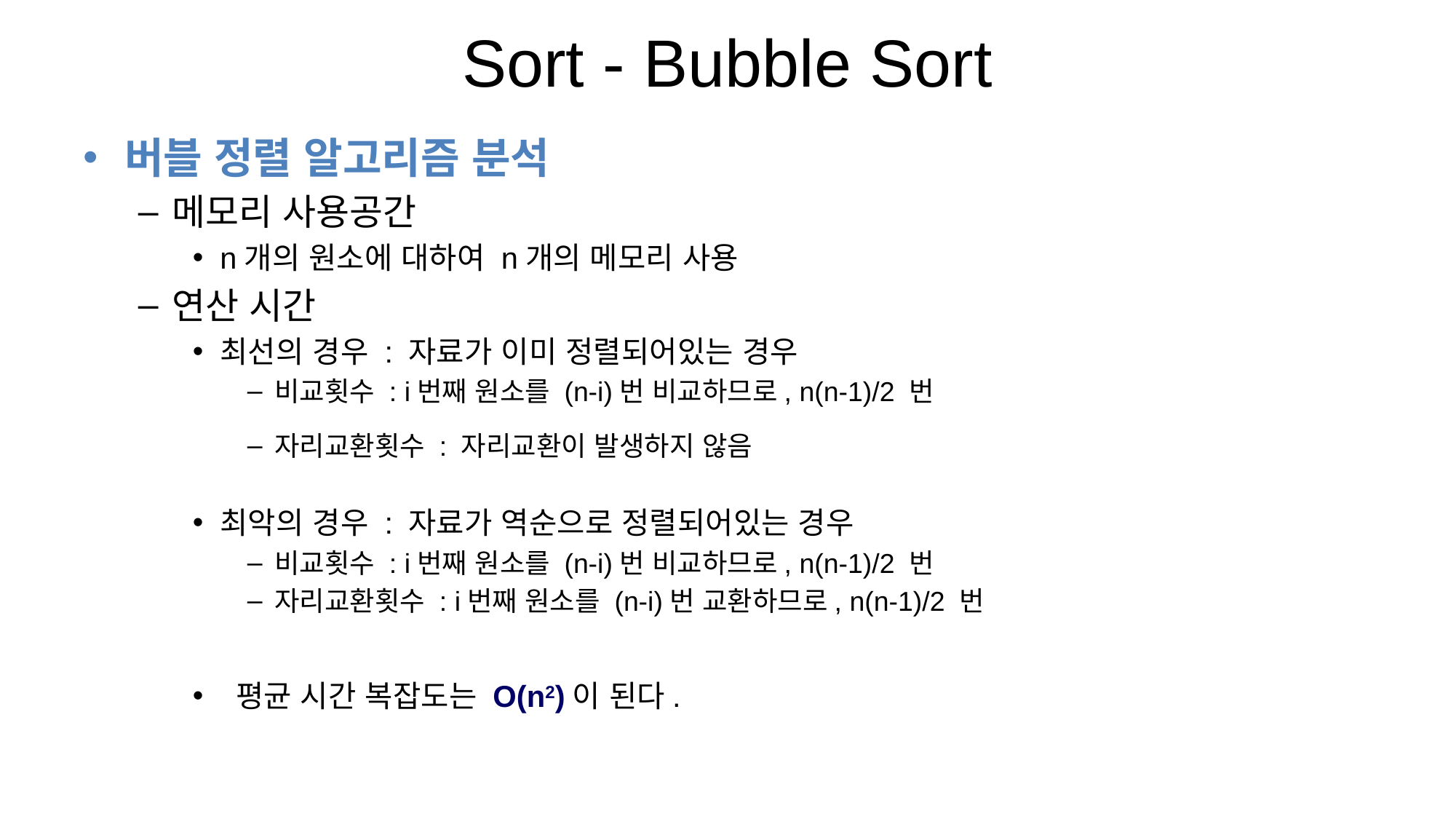

# Sort - Bubble Sort
버블 정렬 알고리즘 분석
메모리 사용공간
n개의 원소에 대하여 n개의 메모리 사용
연산 시간
최선의 경우 : 자료가 이미 정렬되어있는 경우
비교횟수 : i번째 원소를 (n-i)번 비교하므로, n(n-1)/2 번
자리교환횟수 : 자리교환이 발생하지 않음

최악의 경우 : 자료가 역순으로 정렬되어있는 경우
비교횟수 : i번째 원소를 (n-i)번 비교하므로, n(n-1)/2 번
자리교환횟수 : i번째 원소를 (n-i)번 교환하므로, n(n-1)/2 번

 평균 시간 복잡도는 O(n2)이 된다.